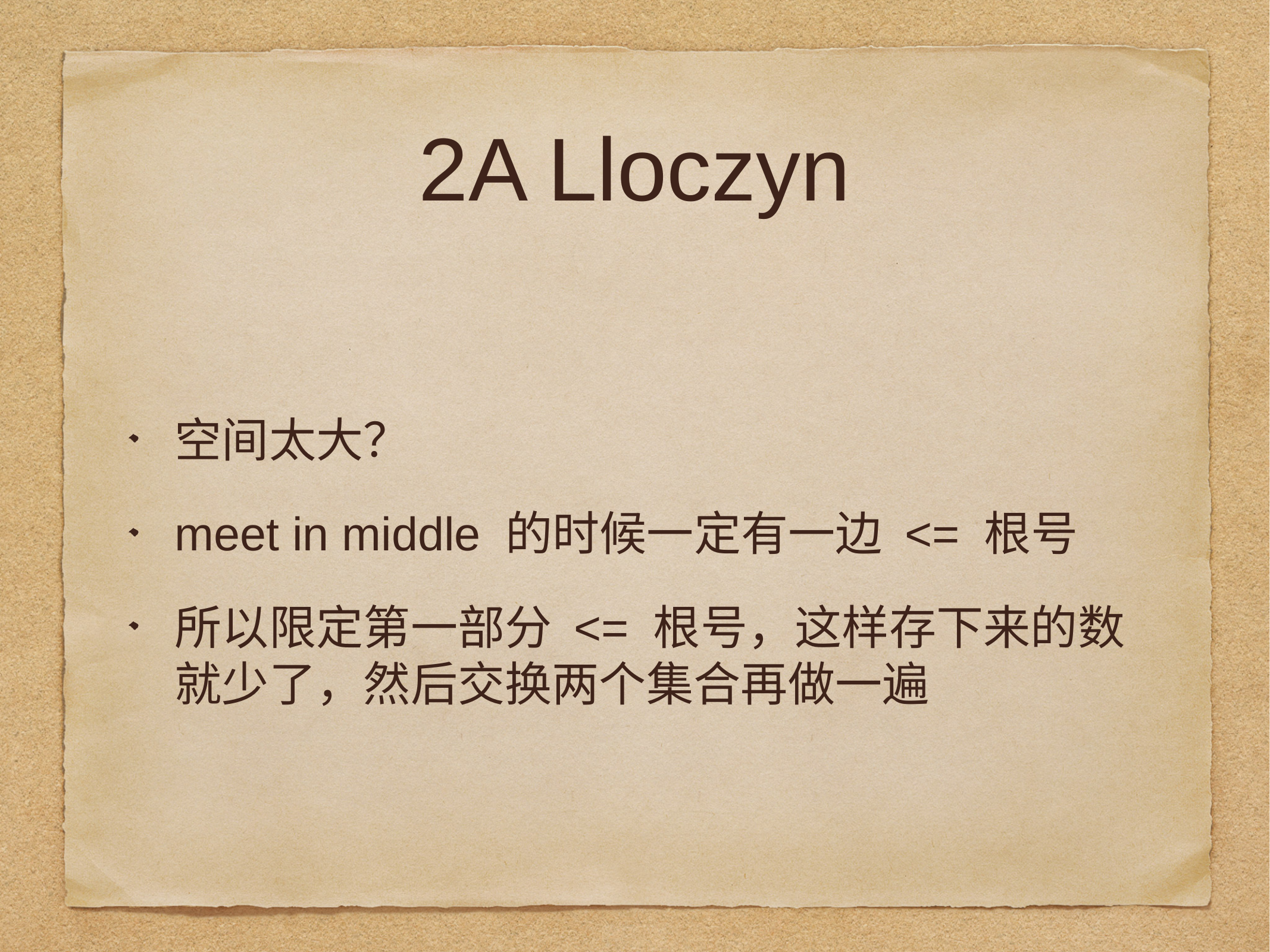

# 2A Lloczyn
空间太大？
meet in middle 的时候一定有一边 <= 根号
所以限定第一部分 <= 根号，这样存下来的数就少了，然后交换两个集合再做一遍